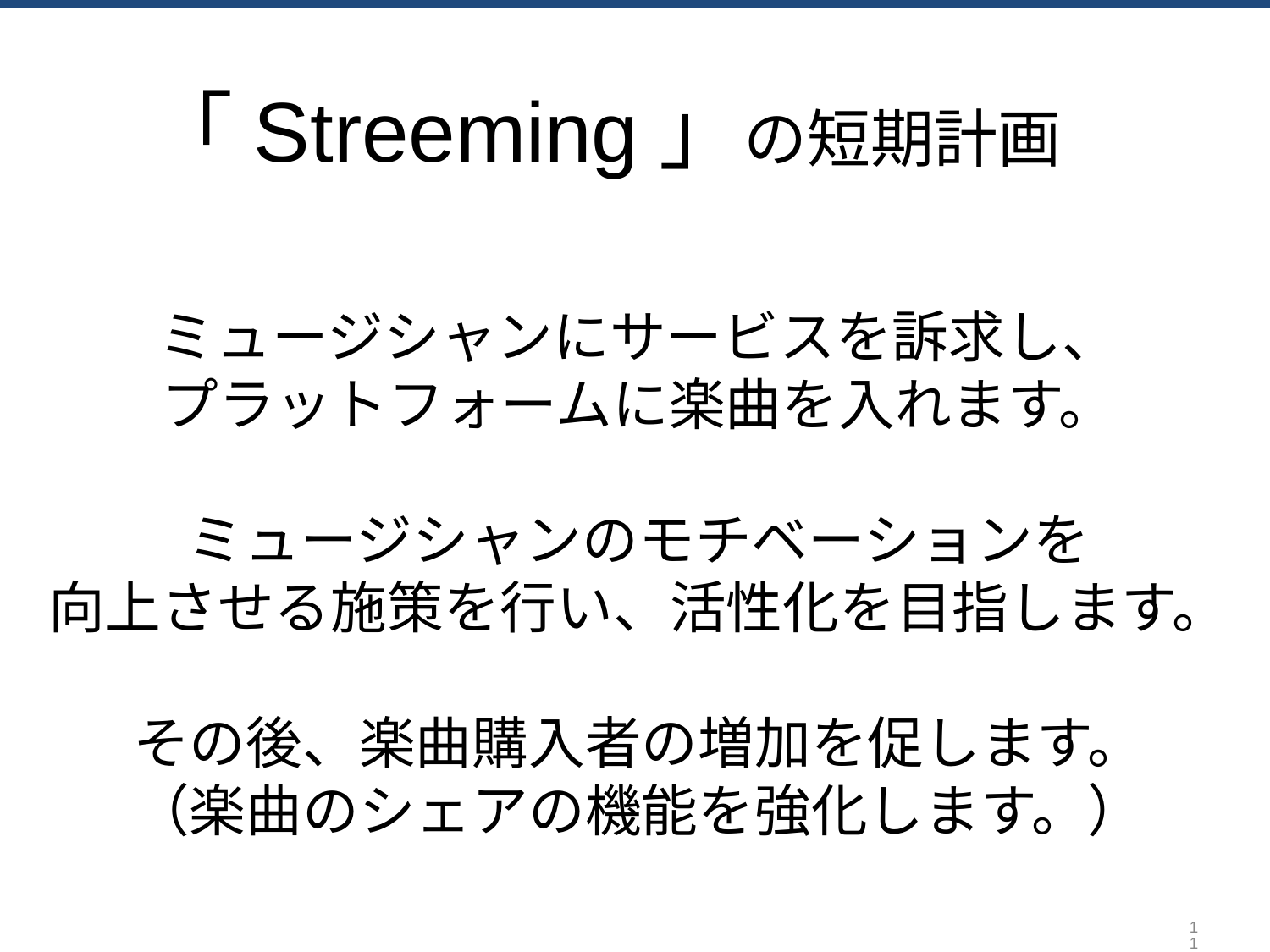

「Streeming」の短期計画
ミュージシャンにサービスを訴求し、
プラットフォームに楽曲を入れます。

ミュージシャンのモチベーションを
向上させる施策を行い、活性化を目指します。

その後、楽曲購入者の増加を促します。
（楽曲のシェアの機能を強化します。）
11